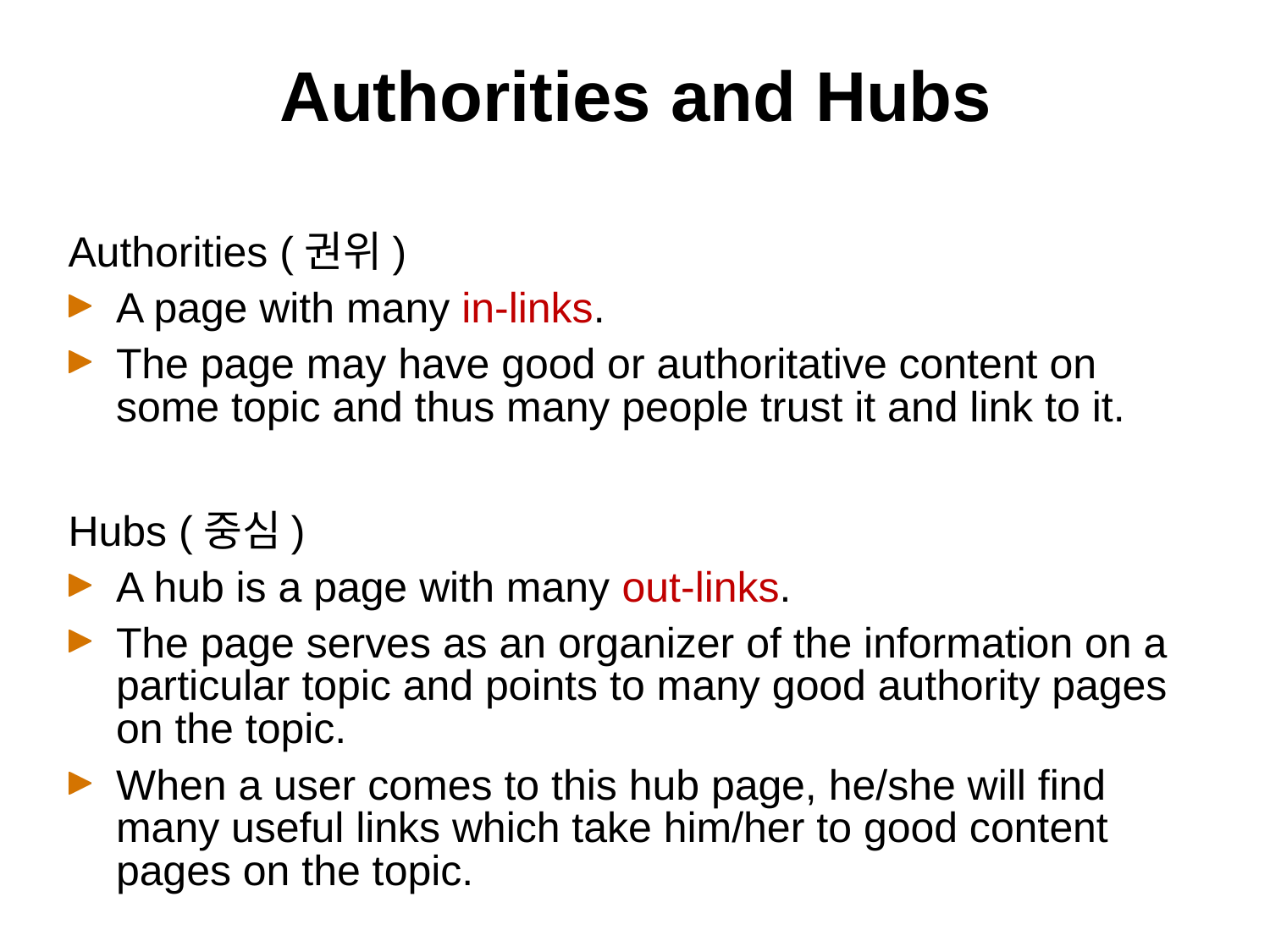

# Authorities and Hubs
Authorities (권위)
A page with many in-links.
The page may have good or authoritative content on some topic and thus many people trust it and link to it.

Hubs (중심)
A hub is a page with many out-links.
The page serves as an organizer of the information on a particular topic and points to many good authority pages on the topic.
When a user comes to this hub page, he/she will find many useful links which take him/her to good content pages on the topic.